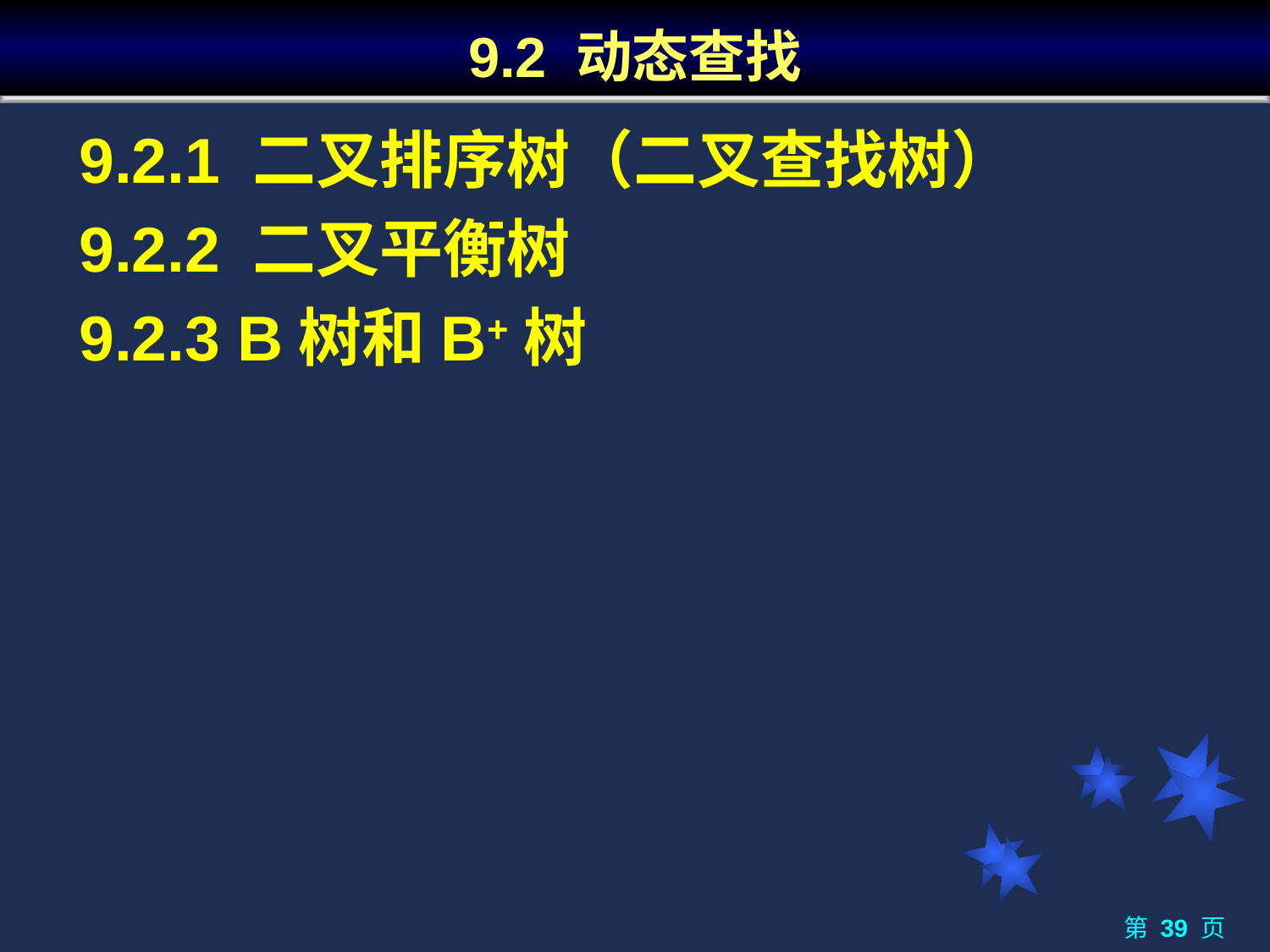

# 9.2 动态查找
9.2.1 二叉排序树（二叉查找树）
9.2.2 二叉平衡树
9.2.3 B树和B+树
第 39 页